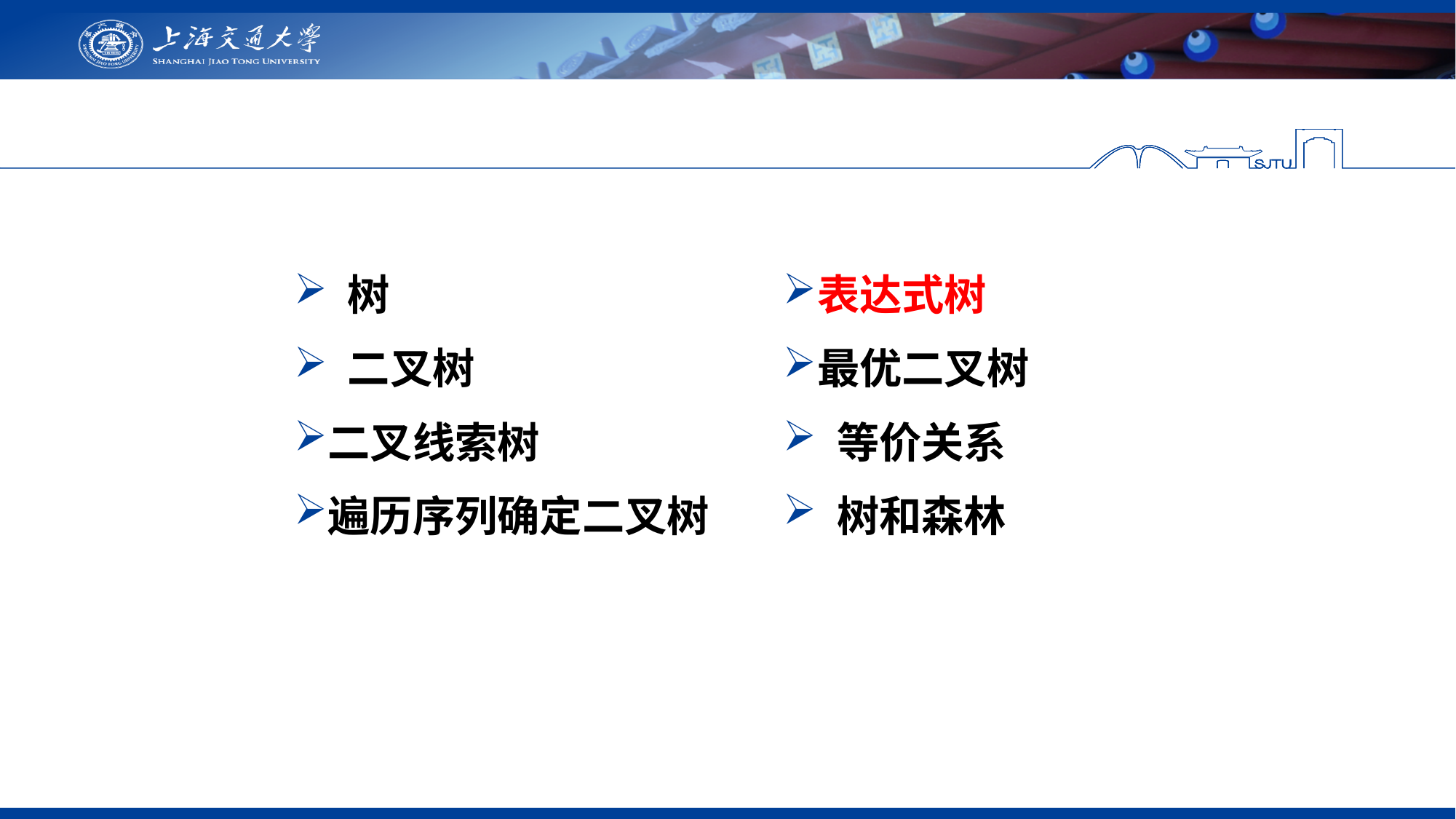

树
 二叉树
二叉线索树
遍历序列确定二叉树

表达式树
最优二叉树
 等价关系
 树和森林